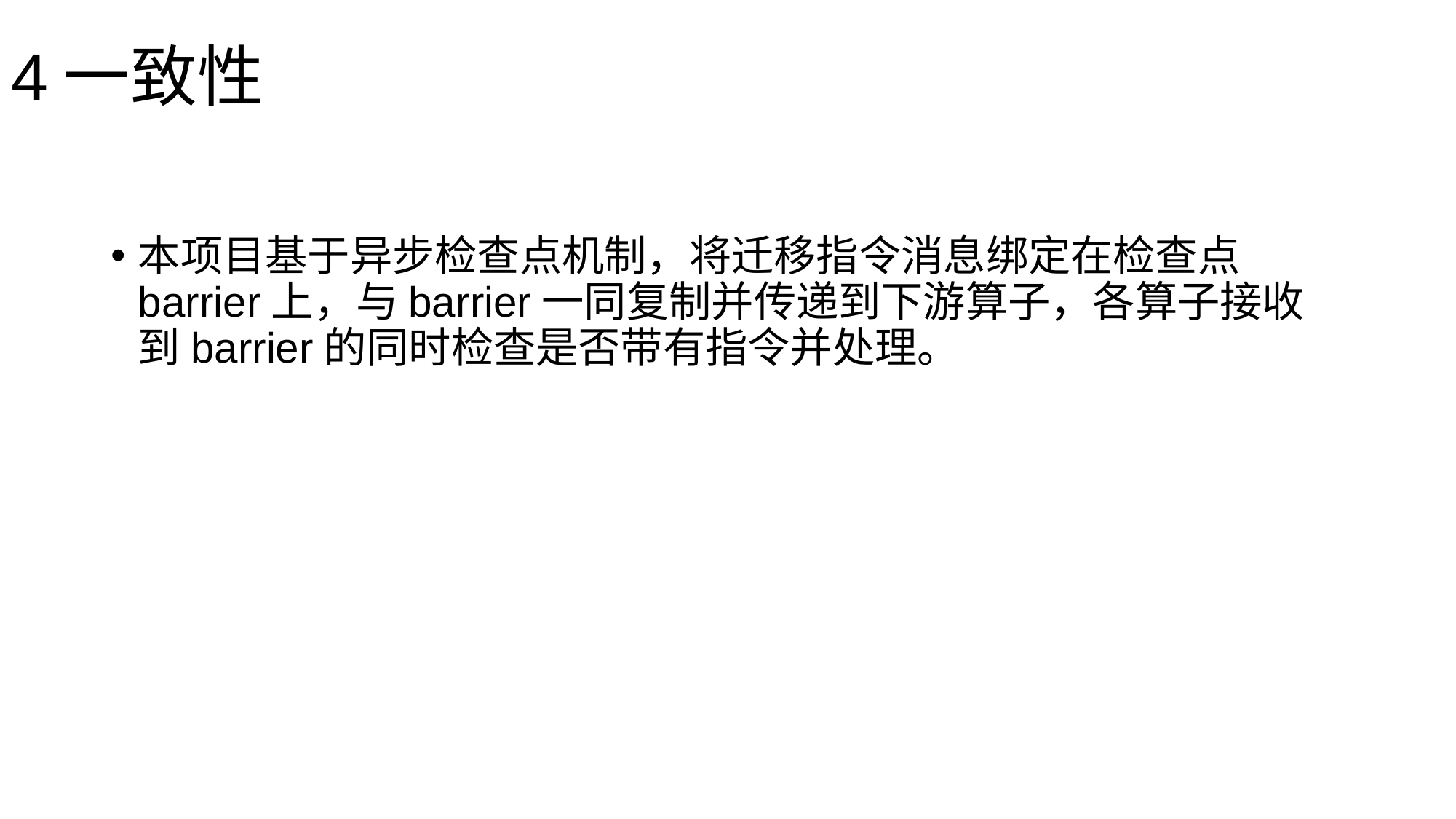

# 4一致性
本项目基于异步检查点机制，将迁移指令消息绑定在检查点barrier上，与barrier一同复制并传递到下游算子，各算子接收到barrier的同时检查是否带有指令并处理。